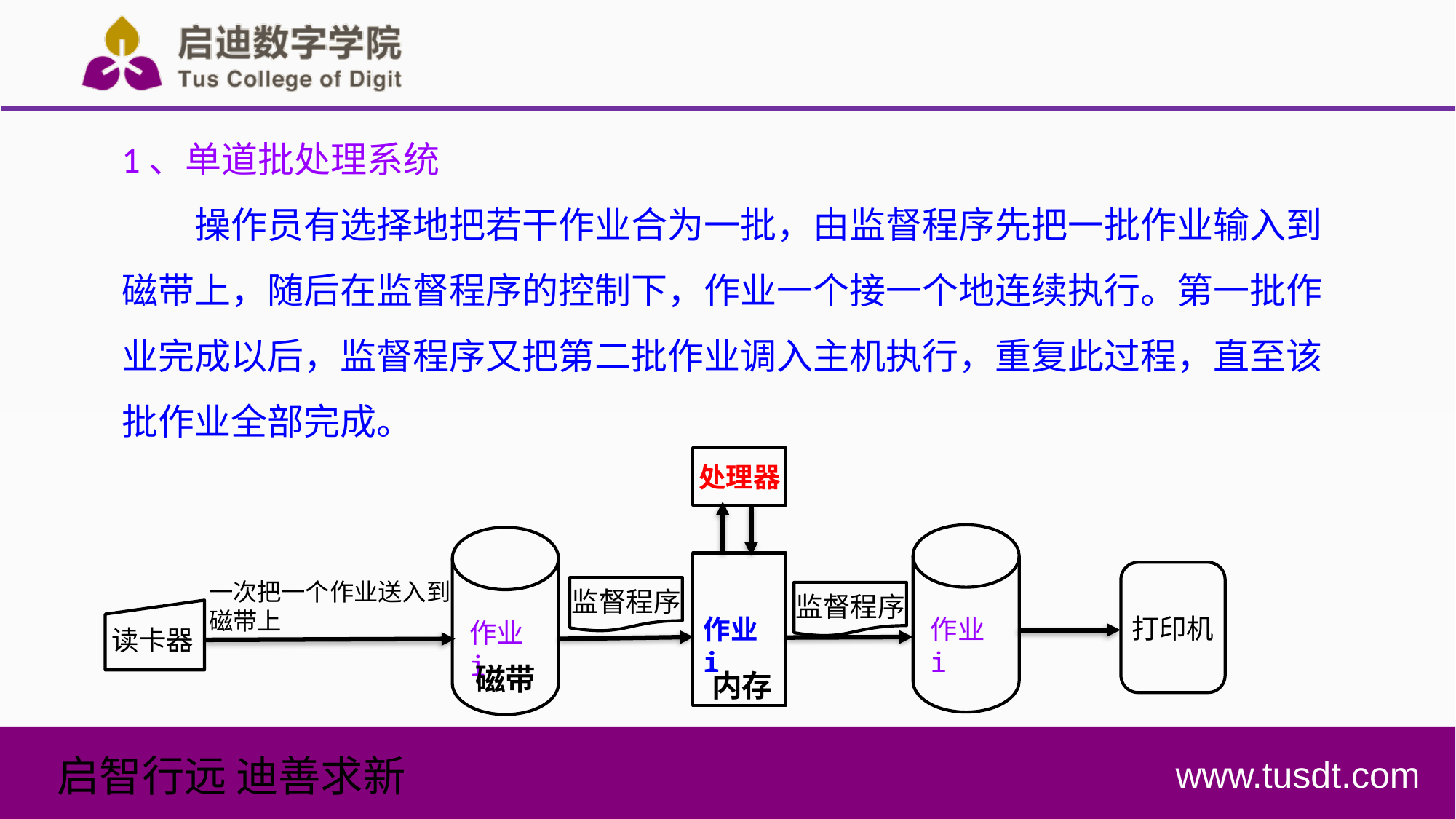

1、单道批处理系统
操作员有选择地把若干作业合为一批，由监督程序先把一批作业输入到磁带上，随后在监督程序的控制下，作业一个接一个地连续执行。第一批作业完成以后，监督程序又把第二批作业调入主机执行，重复此过程，直至该批作业全部完成。

处理器

一次把一个作业送入到磁带上

监督程序

监督程序

打印机
作业i
作业i
作业i
读卡器
磁带
内存